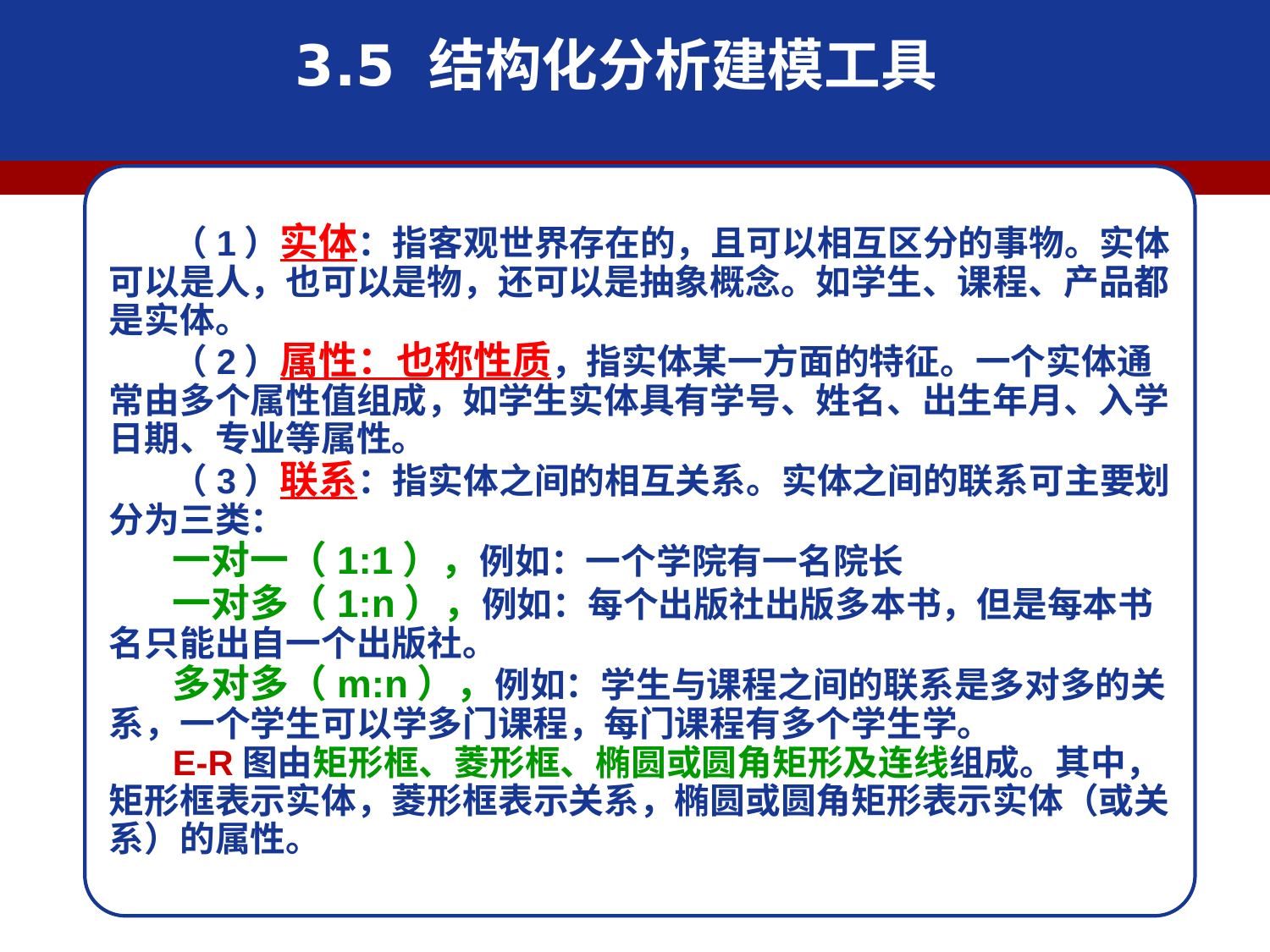

3.5 结构化分析建模工具

（1）实体：指客观世界存在的，且可以相互区分的事物。实体可以是人，也可以是物，还可以是抽象概念。如学生、课程、产品都是实体。
（2）属性：也称性质，指实体某一方面的特征。一个实体通常由多个属性值组成，如学生实体具有学号、姓名、出生年月、入学日期、专业等属性。
（3）联系：指实体之间的相互关系。实体之间的联系可主要划分为三类：
一对一（1:1），例如：一个学院有一名院长
一对多（1:n），例如：每个出版社出版多本书，但是每本书名只能出自一个出版社。
多对多（m:n），例如：学生与课程之间的联系是多对多的关系，一个学生可以学多门课程，每门课程有多个学生学。
E-R图由矩形框、菱形框、椭圆或圆角矩形及连线组成。其中，矩形框表示实体，菱形框表示关系，椭圆或圆角矩形表示实体（或关系）的属性。